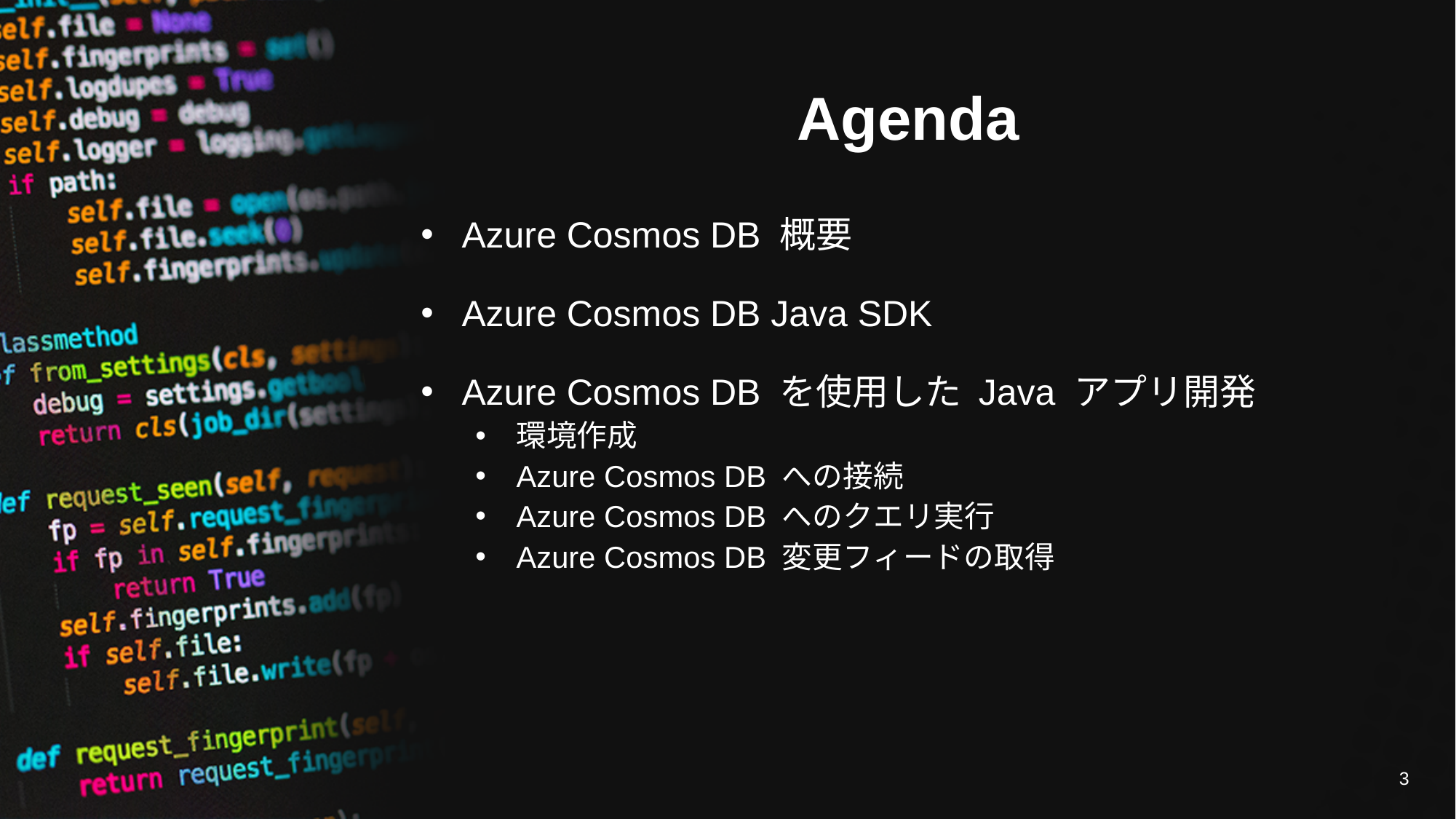

# Agenda
Azure Cosmos DB 概要

Azure Cosmos DB Java SDK

Azure Cosmos DB を使用した Java アプリ開発
環境作成
Azure Cosmos DB への接続
Azure Cosmos DB へのクエリ実行
Azure Cosmos DB 変更フィードの取得
3